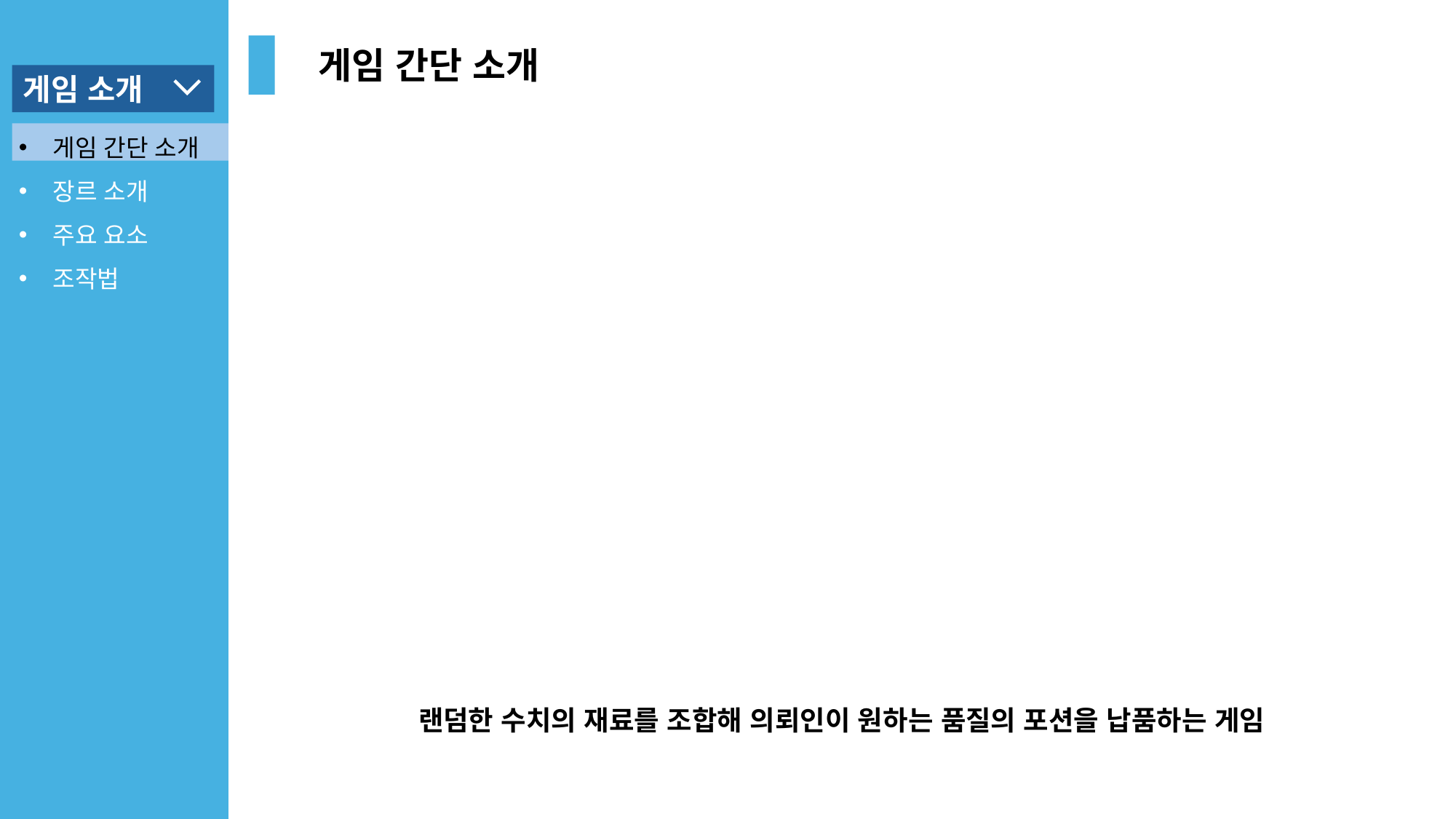

게임 간단 소개
게임 소개

게임 간단 소개
장르 소개
주요 요소
조작법

랜덤한 수치의 재료를 조합해 의뢰인이 원하는 품질의 포션을 납품하는 게임